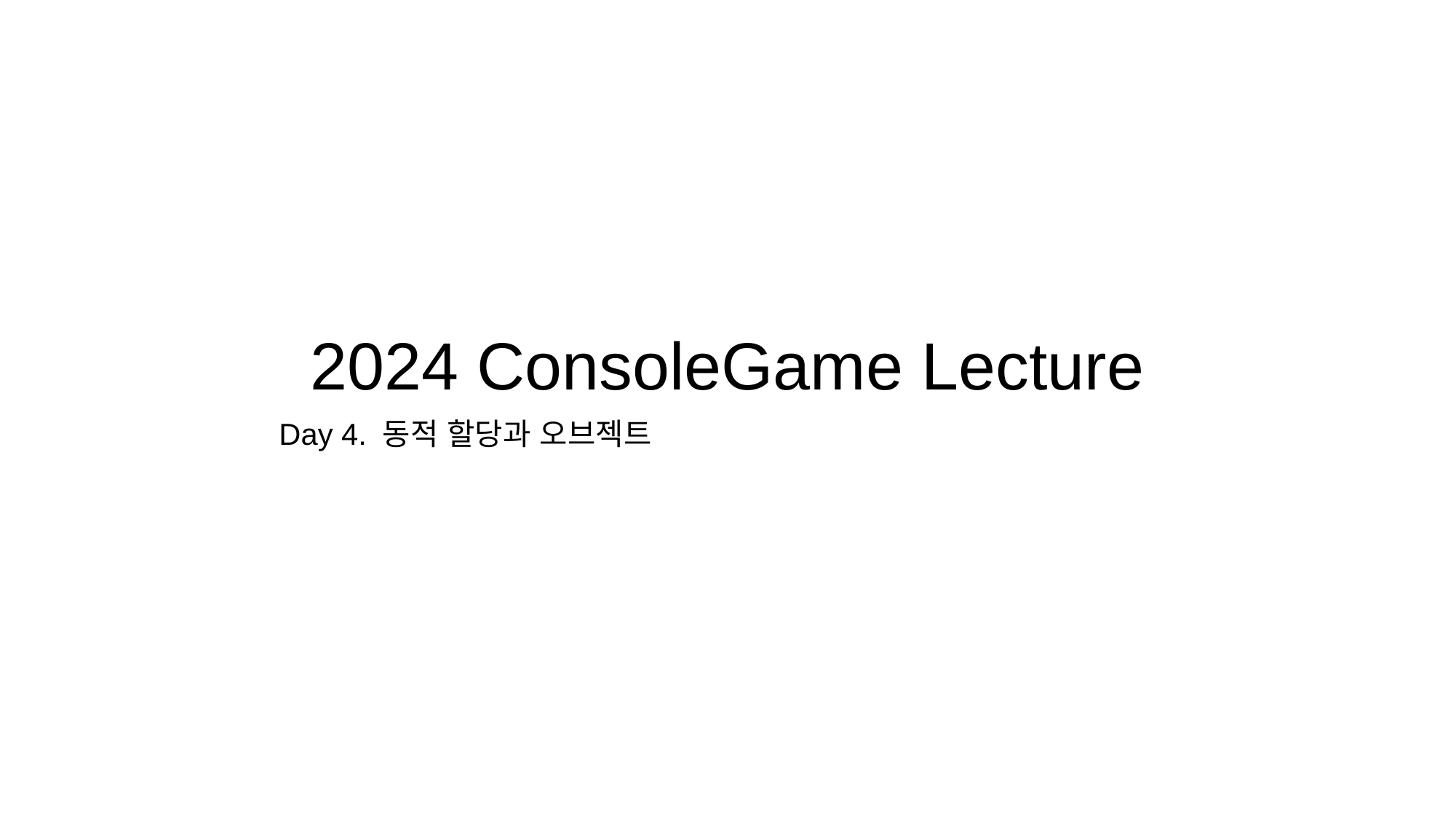

2024 ConsoleGame Lecture
Day 4. 동적 할당과 오브젝트